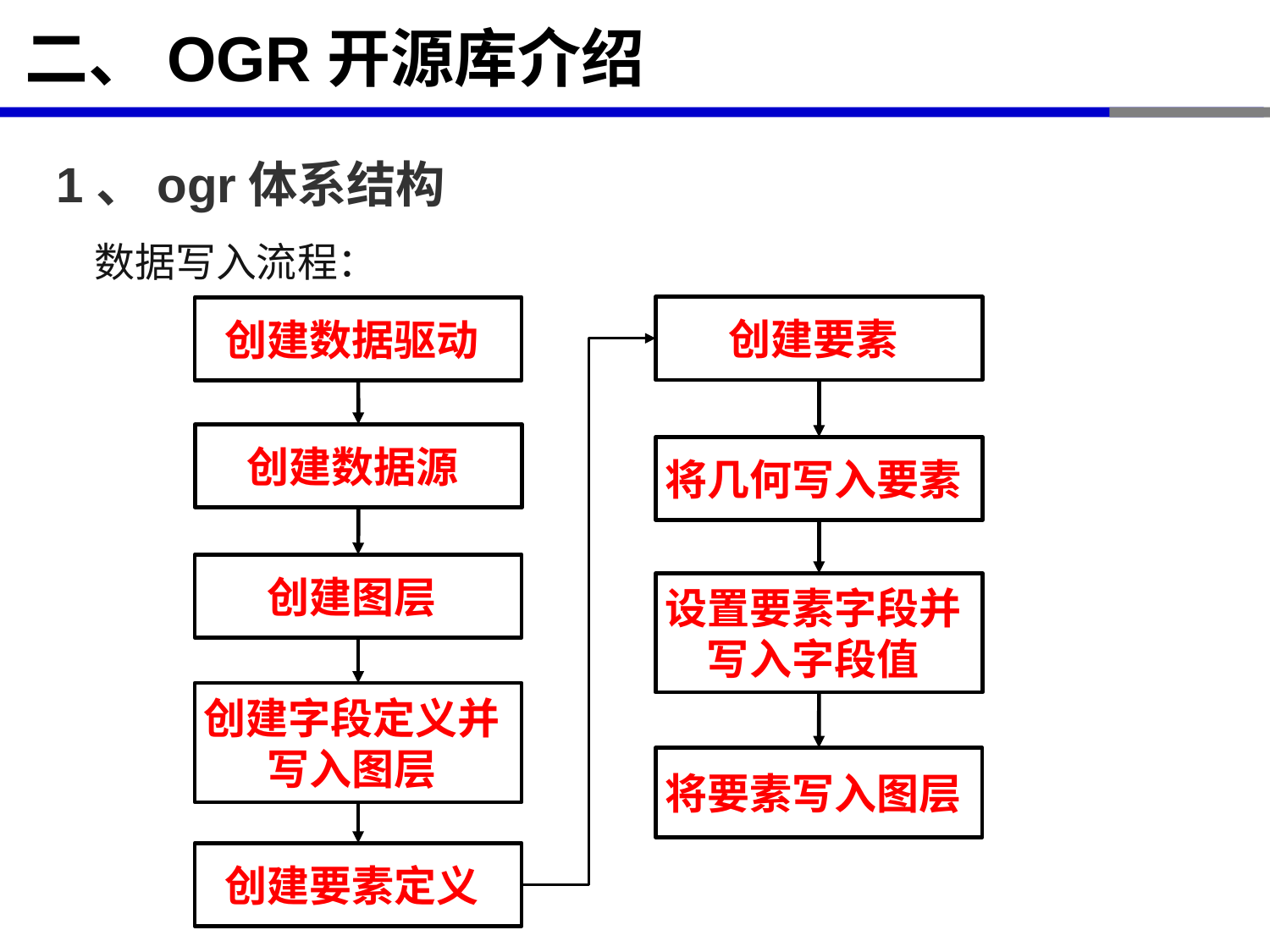

# 二、OGR开源库介绍
1、ogr体系结构
数据写入流程：
创建要素
创建数据驱动
创建数据源
将几何写入要素
创建图层
设置要素字段并写入字段值
创建字段定义并写入图层
将要素写入图层
创建要素定义